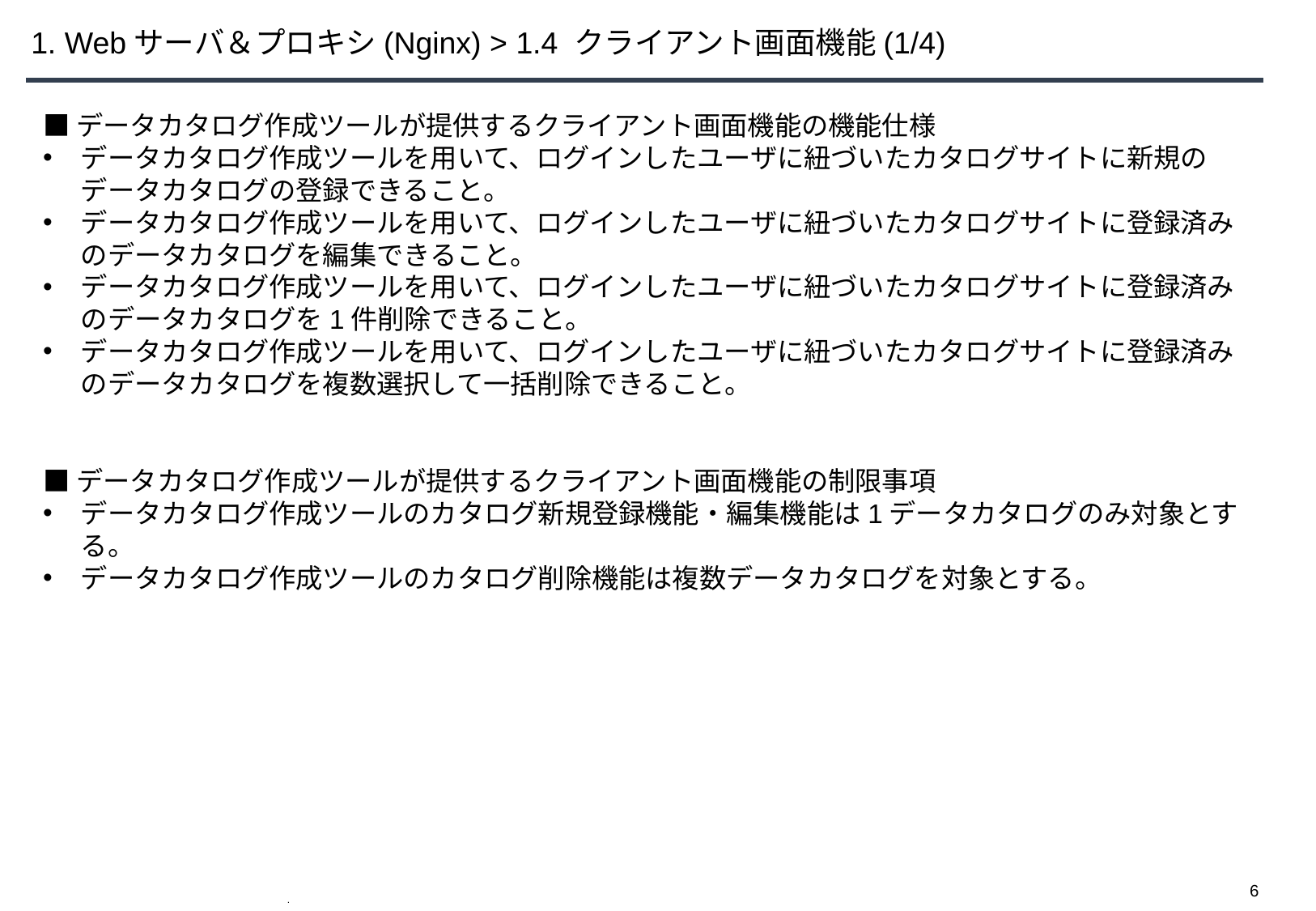

# 1. Webサーバ＆プロキシ(Nginx) > 1.4 クライアント画面機能(1/4)
■データカタログ作成ツールが提供するクライアント画面機能の機能仕様
データカタログ作成ツールを用いて、ログインしたユーザに紐づいたカタログサイトに新規のデータカタログの登録できること。
データカタログ作成ツールを用いて、ログインしたユーザに紐づいたカタログサイトに登録済みのデータカタログを編集できること。
データカタログ作成ツールを用いて、ログインしたユーザに紐づいたカタログサイトに登録済みのデータカタログを1件削除できること。
データカタログ作成ツールを用いて、ログインしたユーザに紐づいたカタログサイトに登録済みのデータカタログを複数選択して一括削除できること。

■データカタログ作成ツールが提供するクライアント画面機能の制限事項
データカタログ作成ツールのカタログ新規登録機能・編集機能は1データカタログのみ対象とする。
データカタログ作成ツールのカタログ削除機能は複数データカタログを対象とする。